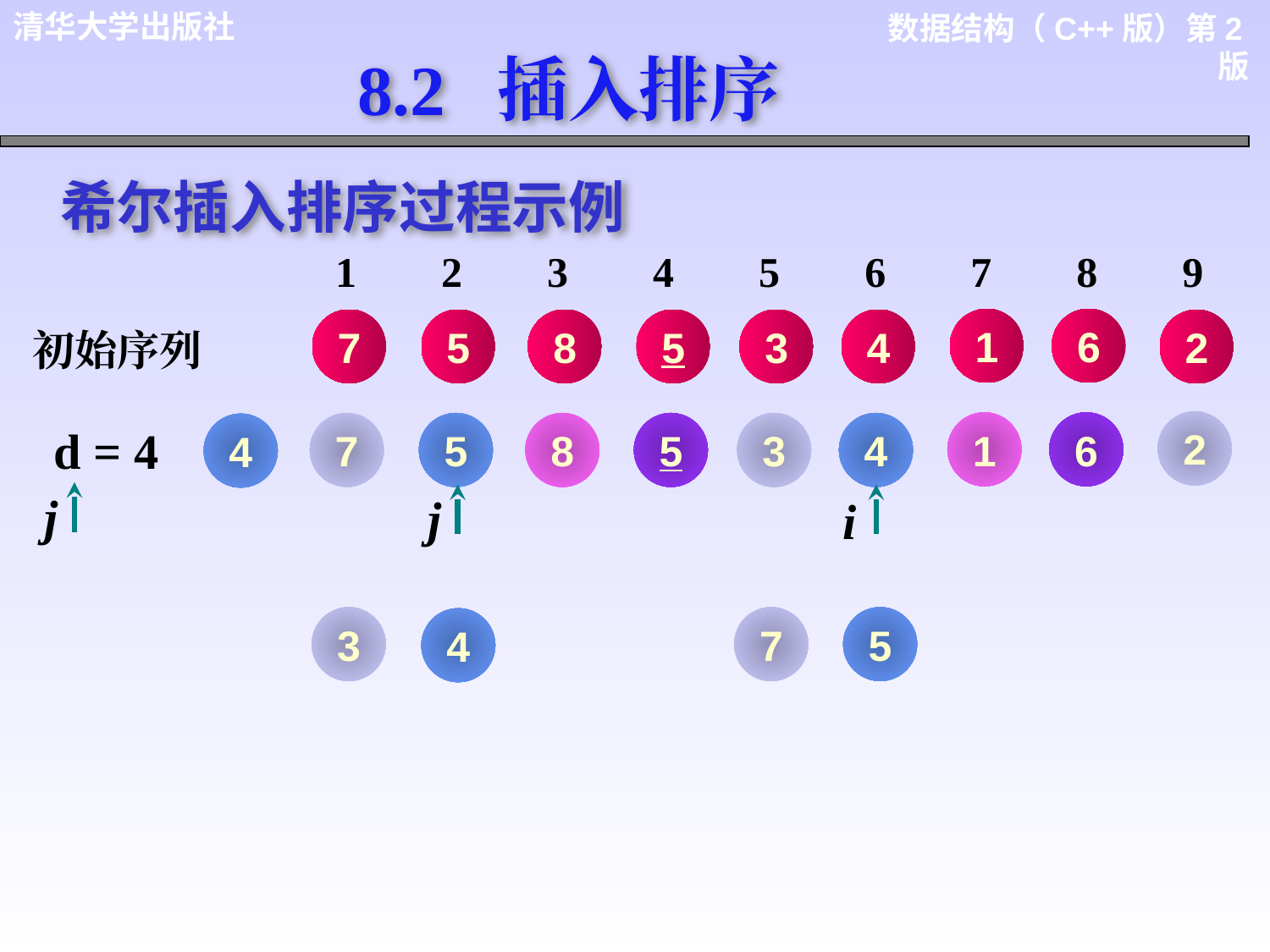

8.2  插入排序
# 希尔插入排序过程示例
1        2        3        4        5        6        7        8        9
1
6
7
5
8
5
3
4
2
初始序列
2
1
6
7
5
8
5
3
4
d = 4
4
j
j
i
3
7
5
4